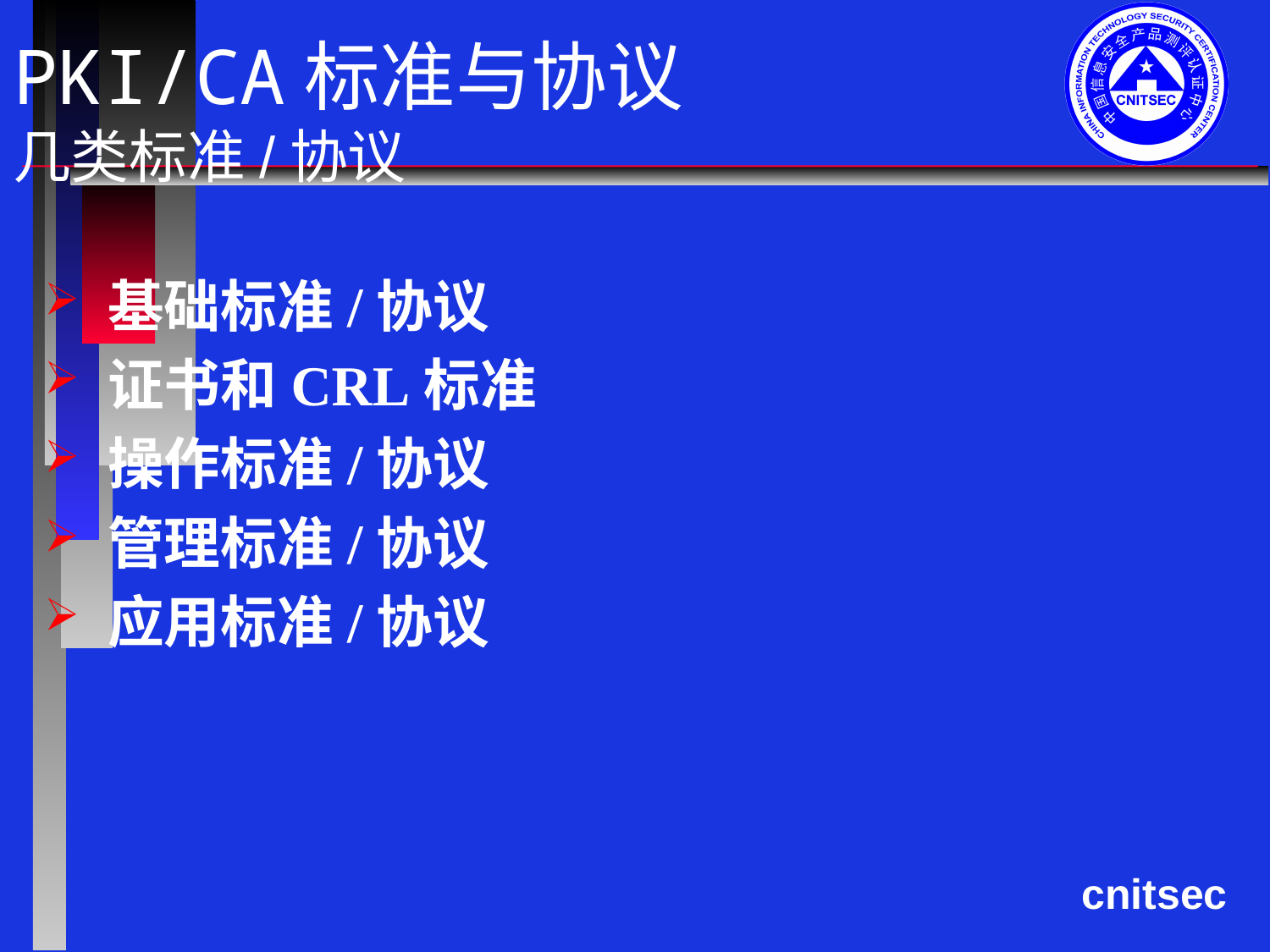

# PKI/CA标准与协议 几类标准/协议
基础标准/协议
证书和CRL标准
操作标准/协议
管理标准/协议
应用标准/协议